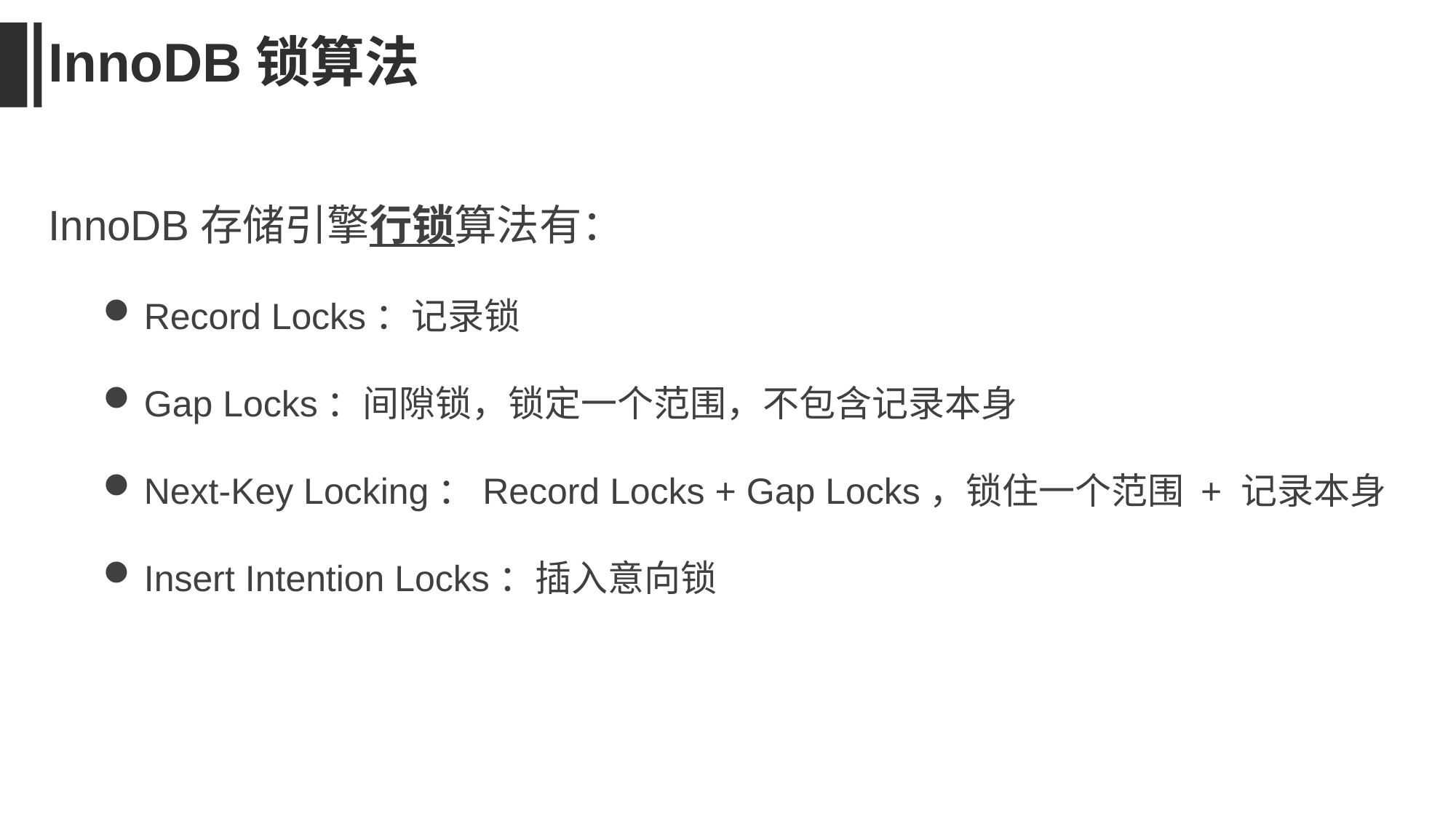

InnoDB锁算法
InnoDB存储引擎行锁算法有：
Record Locks：记录锁
Gap Locks：间隙锁，锁定一个范围，不包含记录本身
Next-Key Locking：Record Locks + Gap Locks，锁住一个范围 + 记录本身
Insert Intention Locks：插入意向锁